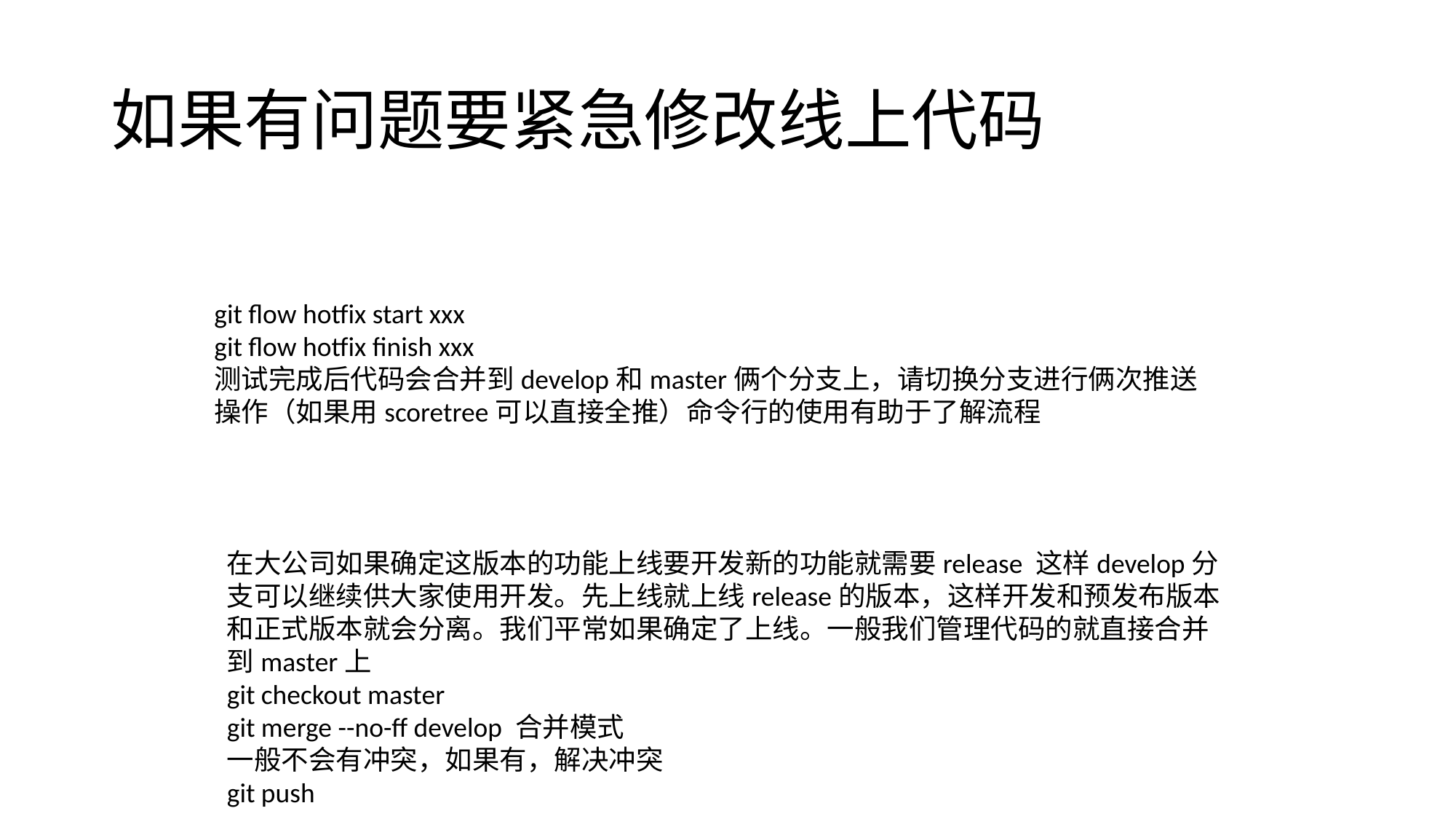

# 如果有问题要紧急修改线上代码
git flow hotfix start xxx
git flow hotfix finish xxx
测试完成后代码会合并到develop和master俩个分支上，请切换分支进行俩次推送操作（如果用scoretree可以直接全推）命令行的使用有助于了解流程

在大公司如果确定这版本的功能上线要开发新的功能就需要release 这样develop分支可以继续供大家使用开发。先上线就上线release的版本，这样开发和预发布版本和正式版本就会分离。我们平常如果确定了上线。一般我们管理代码的就直接合并到master上
git checkout master
git merge --no-ff develop 合并模式
一般不会有冲突，如果有，解决冲突
git push